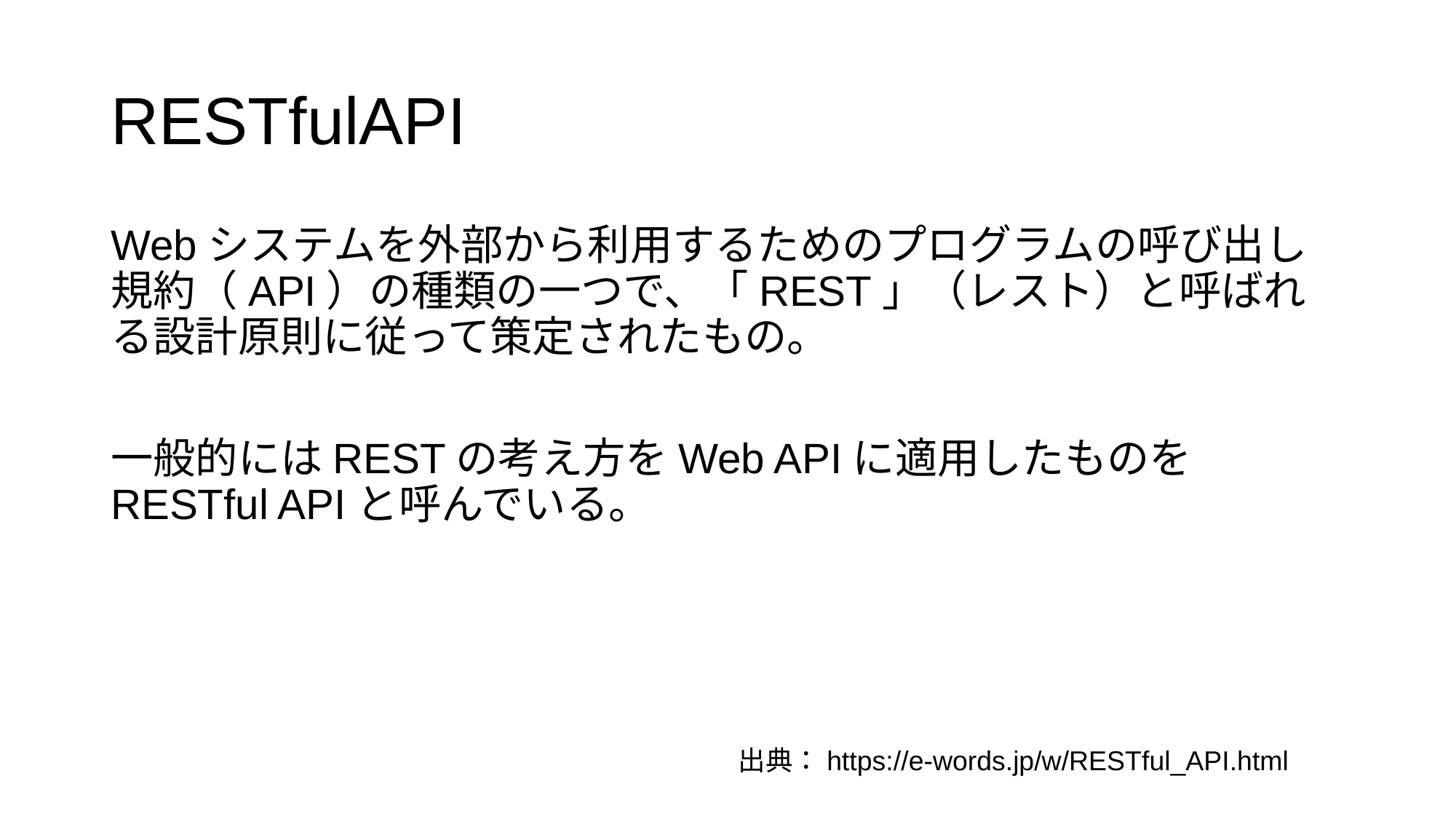

# RESTfulAPI
Webシステムを外部から利用するためのプログラムの呼び出し規約（API）の種類の一つで、「REST」（レスト）と呼ばれる設計原則に従って策定されたもの。

一般的にはRESTの考え方をWeb APIに適用したものをRESTful APIと呼んでいる。
出典：https://e-words.jp/w/RESTful_API.html